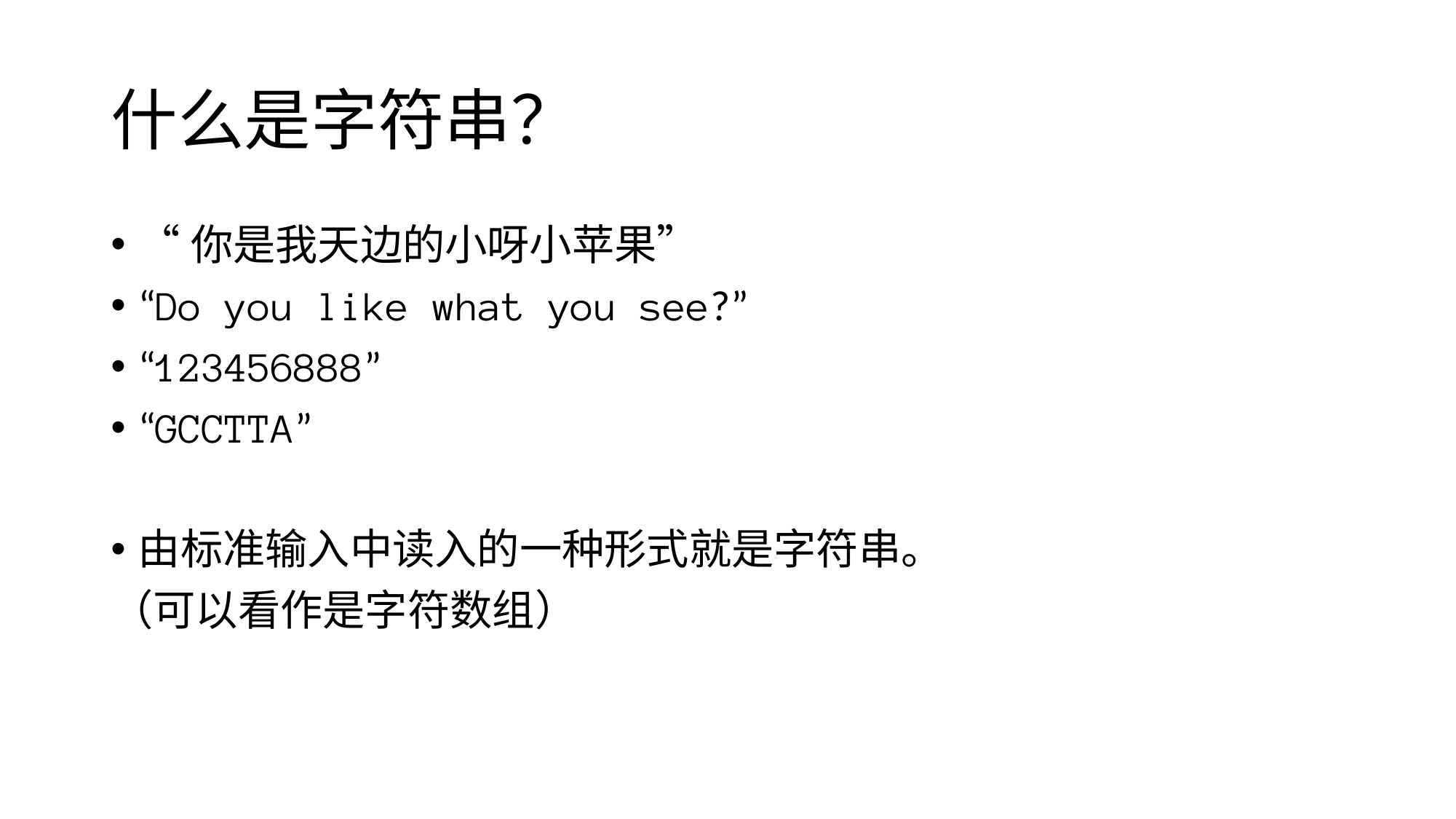

# 什么是字符串？
“你是我天边的小呀小苹果”
“Do you like what you see?”
“123456888”
“GCCTTA”

由标准输入中读入的一种形式就是字符串。
（可以看作是字符数组）